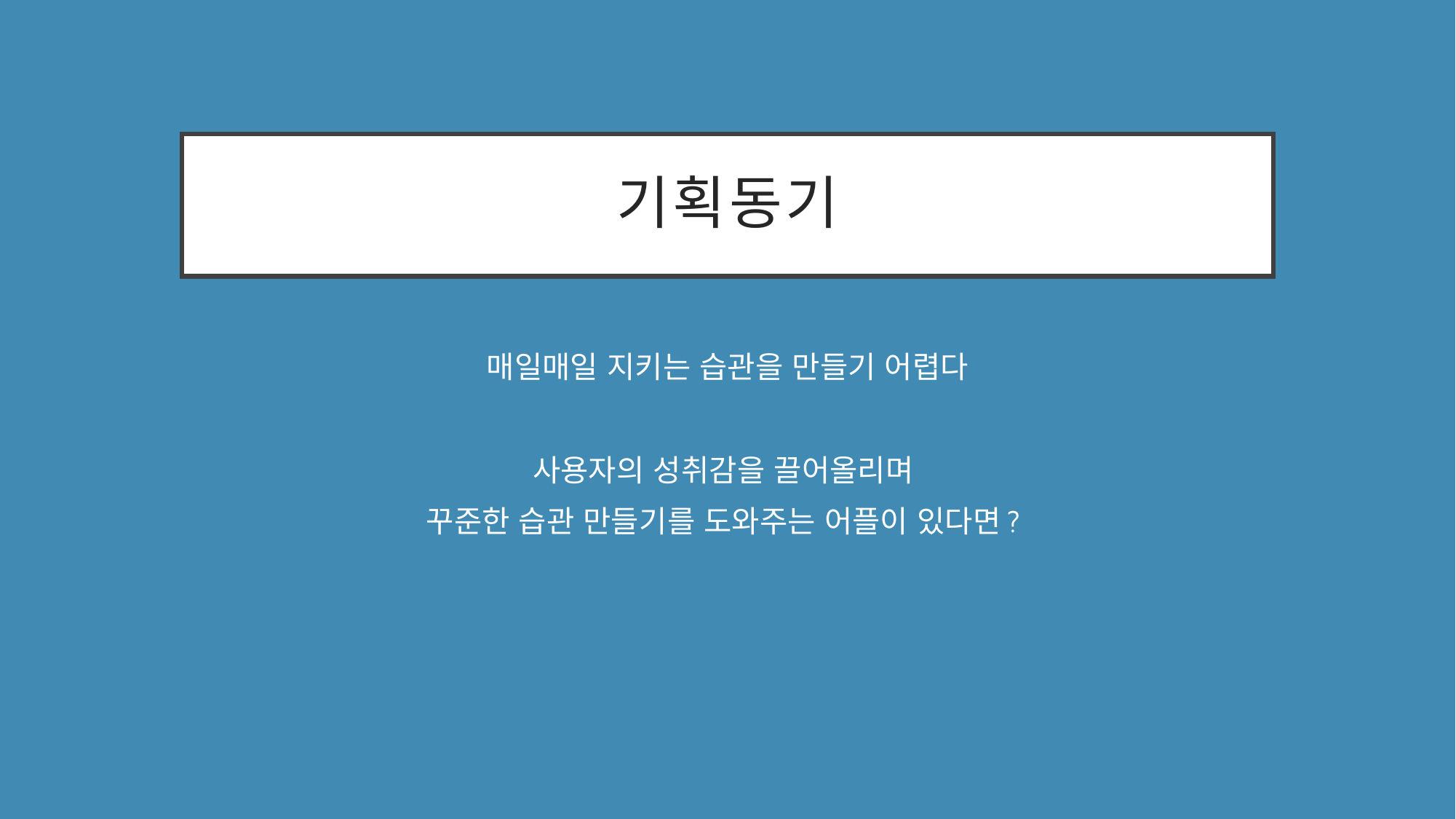

# 기획동기
매일매일 지키는 습관을 만들기 어렵다

사용자의 성취감을 끌어올리며
꾸준한 습관 만들기를 도와주는 어플이 있다면?